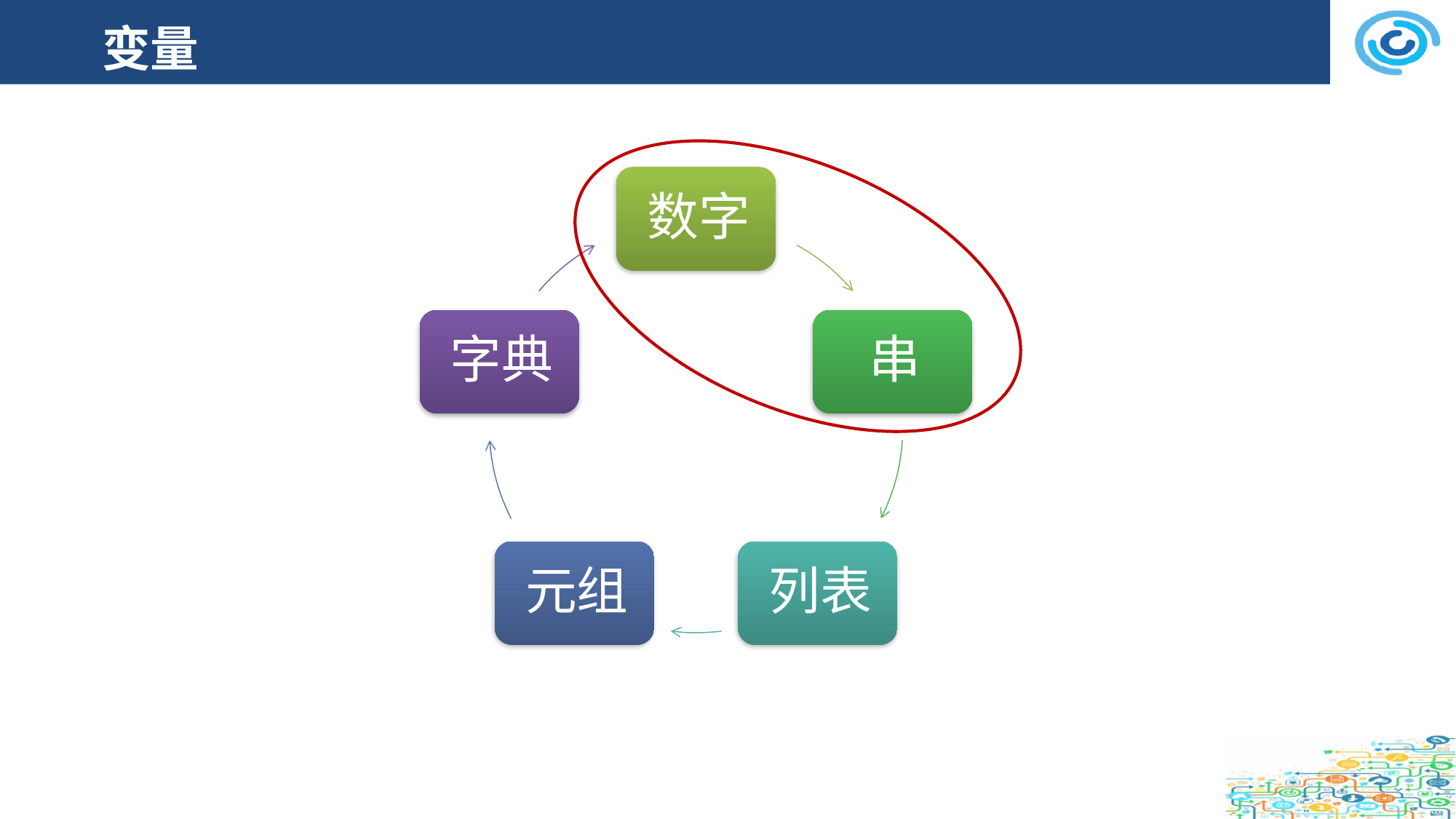

# 变量

数字
串
列表
元组
字典